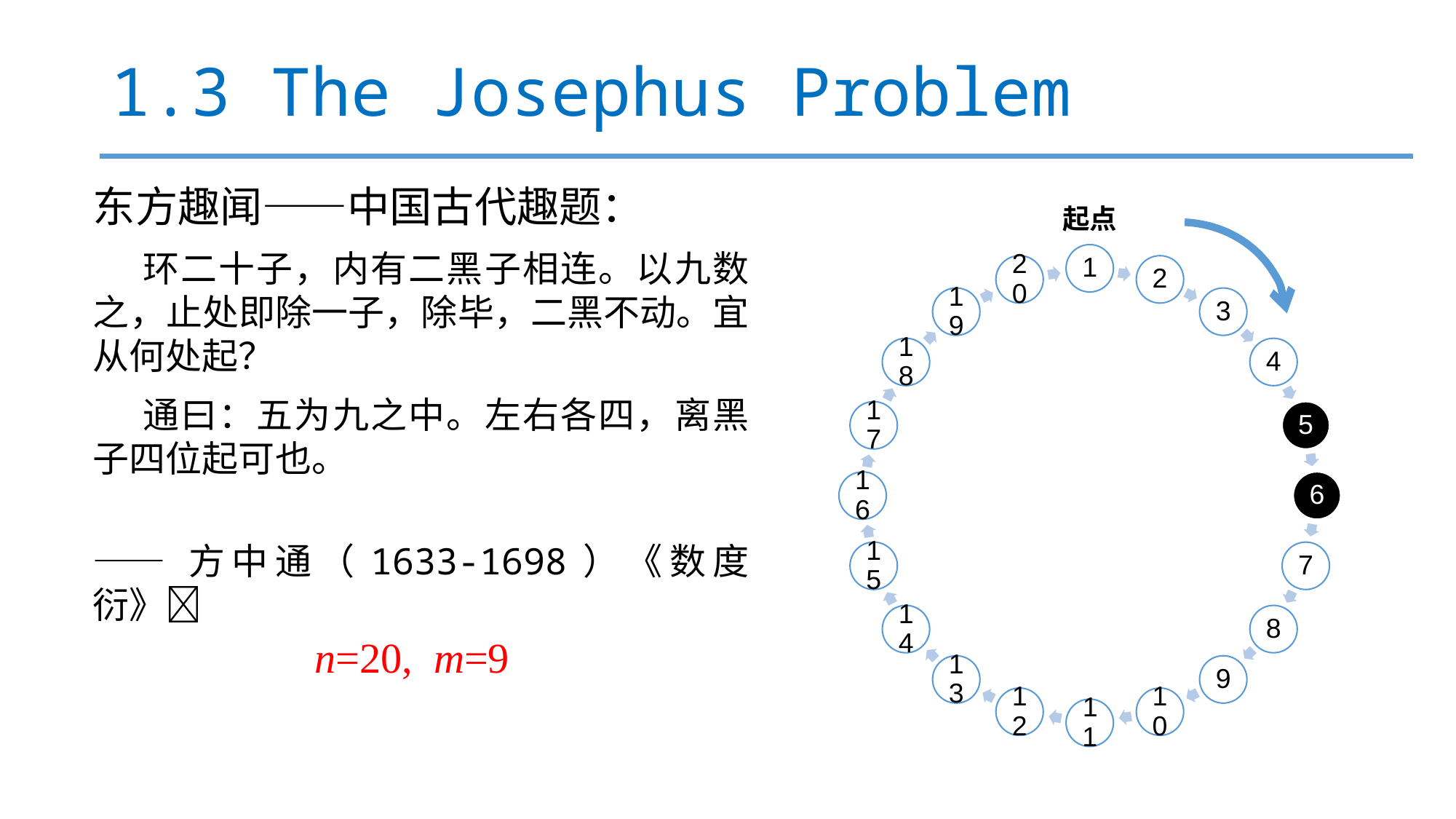

# 1.3 The Josephus Problem
东方趣闻——中国古代趣题：
    环二十子，内有二黑子相连。以九数之，止处即除一子，除毕，二黑不动。宜从何处起？
    通曰：五为九之中。左右各四，离黑子四位起可也。

——方中通（1633-1698）《数度衍》􀀉
起点

1

2

3

4

5

6

7

8

9

10

11

12

13

14

15

16

17

18

19

20

n=20,  m=9